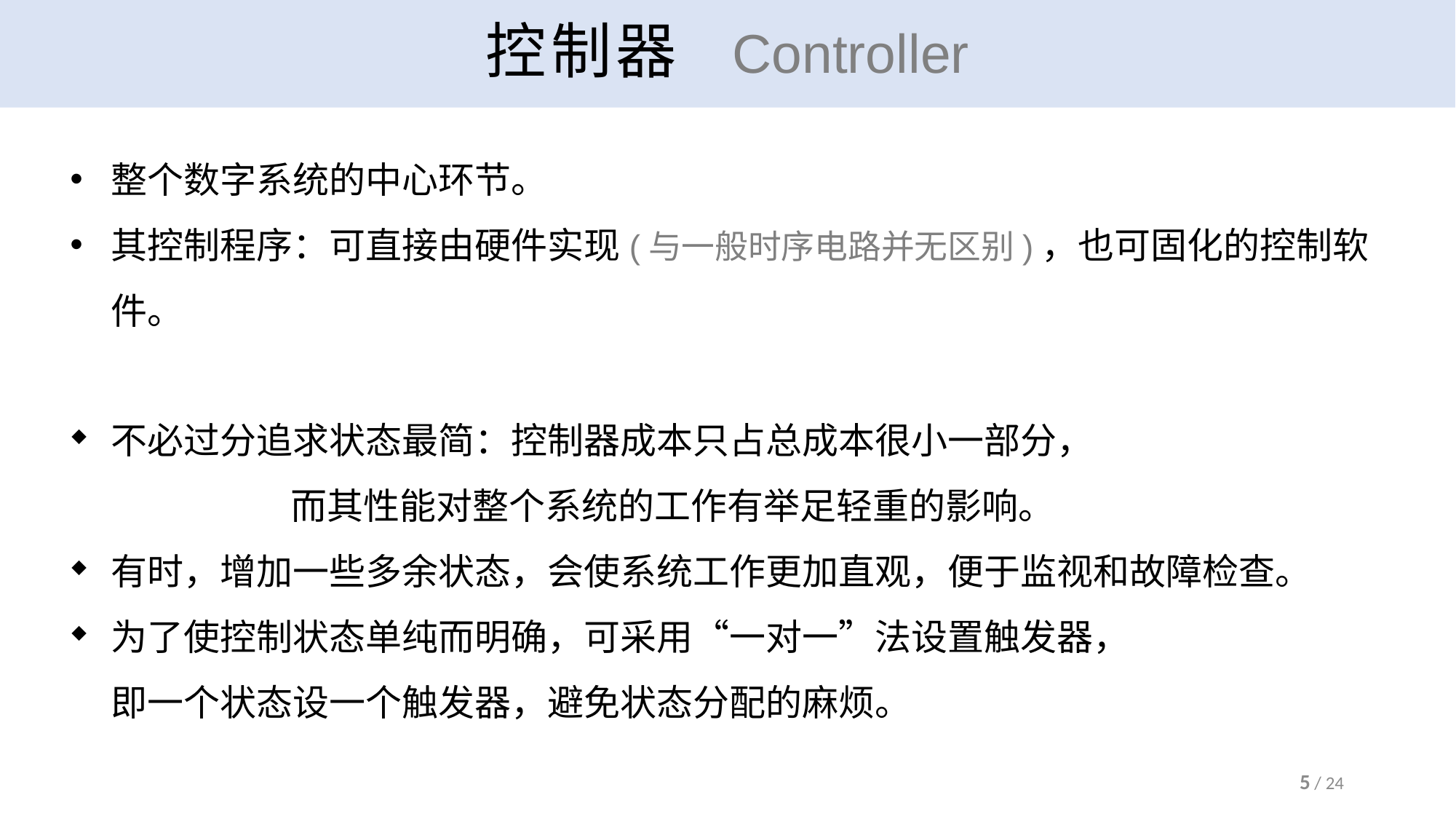

# 控制器  Controller
整个数字系统的中心环节。
其控制程序：可直接由硬件实现(与一般时序电路并无区别)，也可固化的控制软件。
不必过分追求状态最简：控制器成本只占总成本很小一部分，
                      而其性能对整个系统的工作有举足轻重的影响。
有时，增加一些多余状态，会使系统工作更加直观，便于监视和故障检查。
为了使控制状态单纯而明确，可采用“一对一”法设置触发器，
即一个状态设一个触发器，避免状态分配的麻烦。
5 / 24